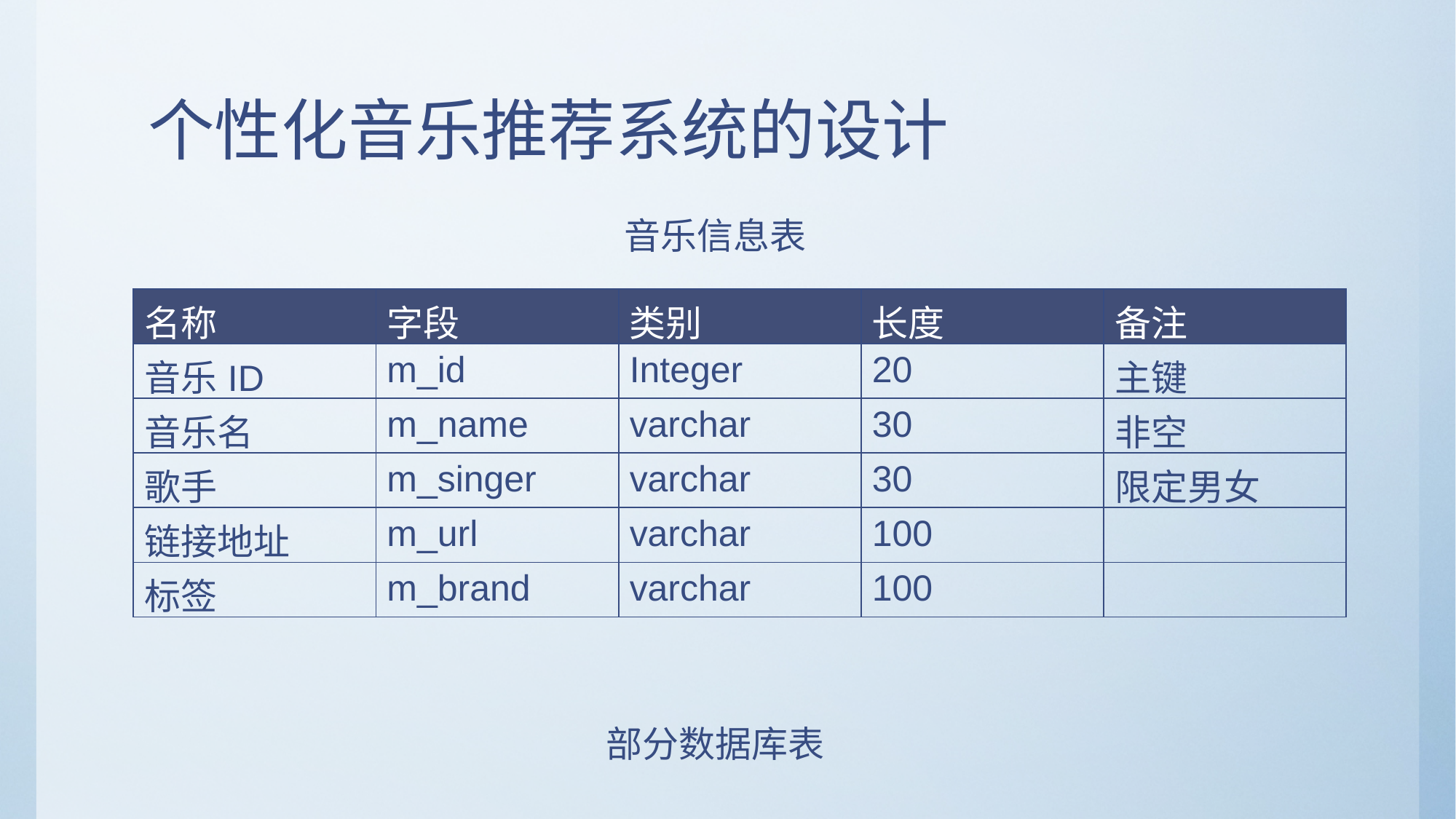

# 个性化音乐推荐系统的设计
音乐信息表
| 名称 | 字段 | 类别 | 长度 | 备注 |
| --- | --- | --- | --- | --- |
| 音乐ID | m\_id | Integer | 20 | 主键 |
| 音乐名 | m\_name | varchar | 30 | 非空 |
| 歌手 | m\_singer | varchar | 30 | 限定男女 |
| 链接地址 | m\_url | varchar | 100 |  |
| 标签 | m\_brand | varchar | 100 |  |
部分数据库表